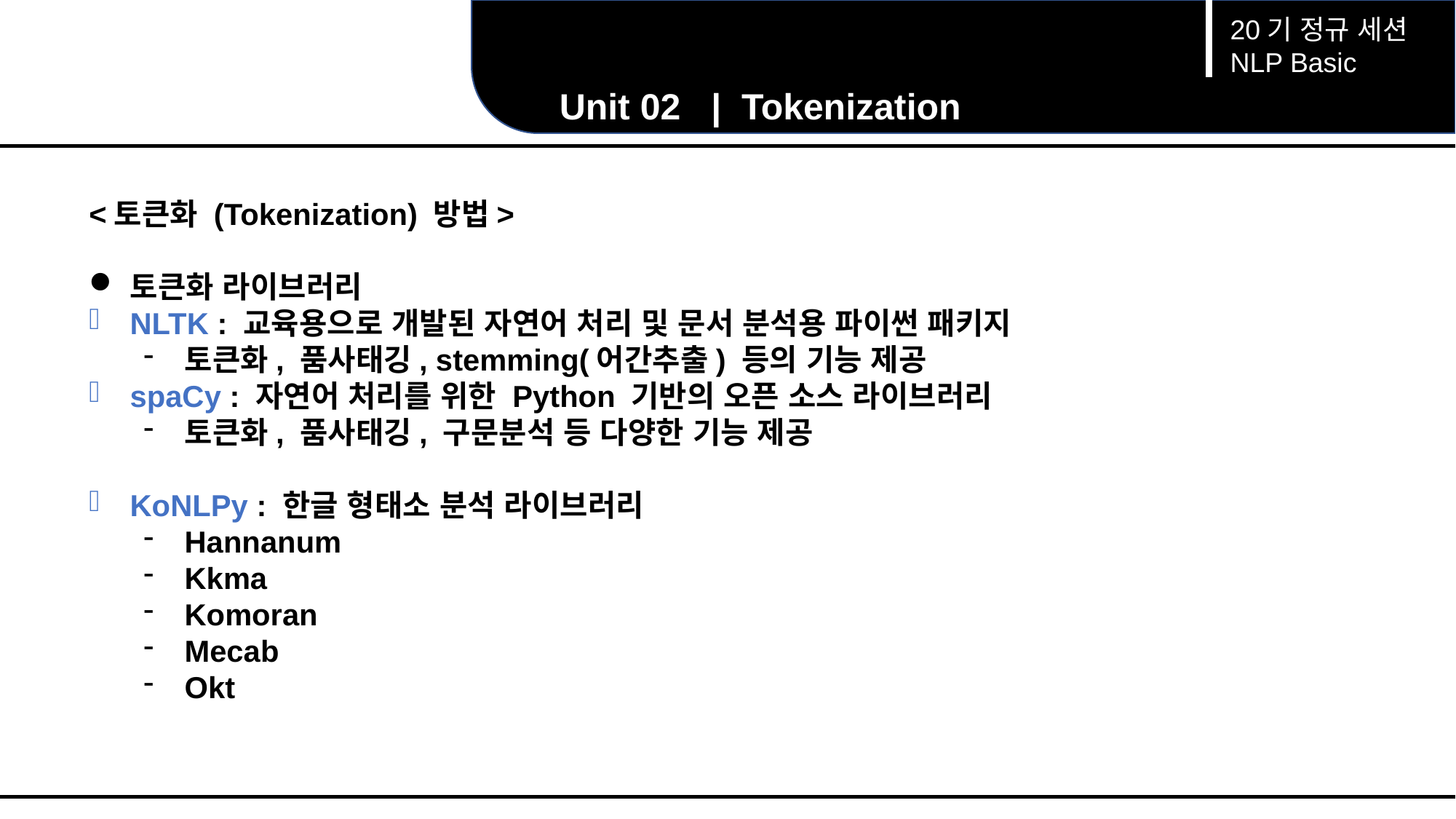

20기 정규 세션
NLP Basic
Unit 02   |  Tokenization

<토큰화 (Tokenization) 방법>

토큰화 라이브러리
NLTK : 교육용으로 개발된 자연어 처리 및 문서 분석용 파이썬 패키지
토큰화, 품사태깅, stemming(어간추출) 등의 기능 제공
spaCy : 자연어 처리를 위한 Python 기반의 오픈 소스 라이브러리
토큰화, 품사태깅, 구문분석 등 다양한 기능 제공

KoNLPy : 한글 형태소 분석 라이브러리
Hannanum
Kkma
Komoran
Mecab
Okt